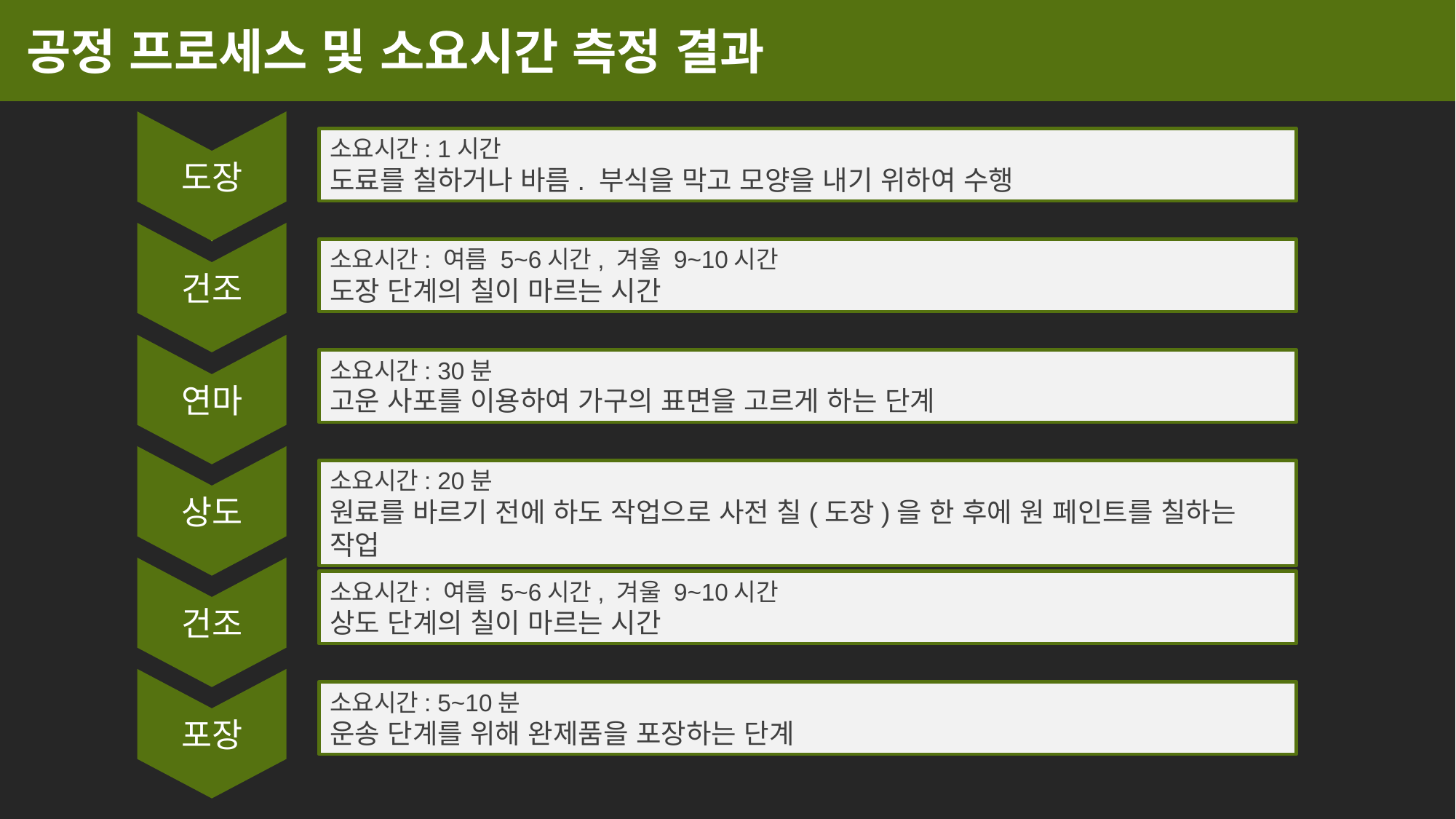

# 공정 프로세스 및 소요시간 측정 결과
도장
건조
연마
상도
건조
포장
소요시간: 1시간
도료를 칠하거나 바름. 부식을 막고 모양을 내기 위하여 수행
소요시간: 여름 5~6시간, 겨울 9~10시간
도장 단계의 칠이 마르는 시간
소요시간: 30분
고운 사포를 이용하여 가구의 표면을 고르게 하는 단계
소요시간: 20분
원료를 바르기 전에 하도 작업으로 사전 칠(도장)을 한 후에 원 페인트를 칠하는 작업
소요시간: 여름 5~6시간, 겨울 9~10시간
상도 단계의 칠이 마르는 시간
소요시간: 5~10분
운송 단계를 위해 완제품을 포장하는 단계